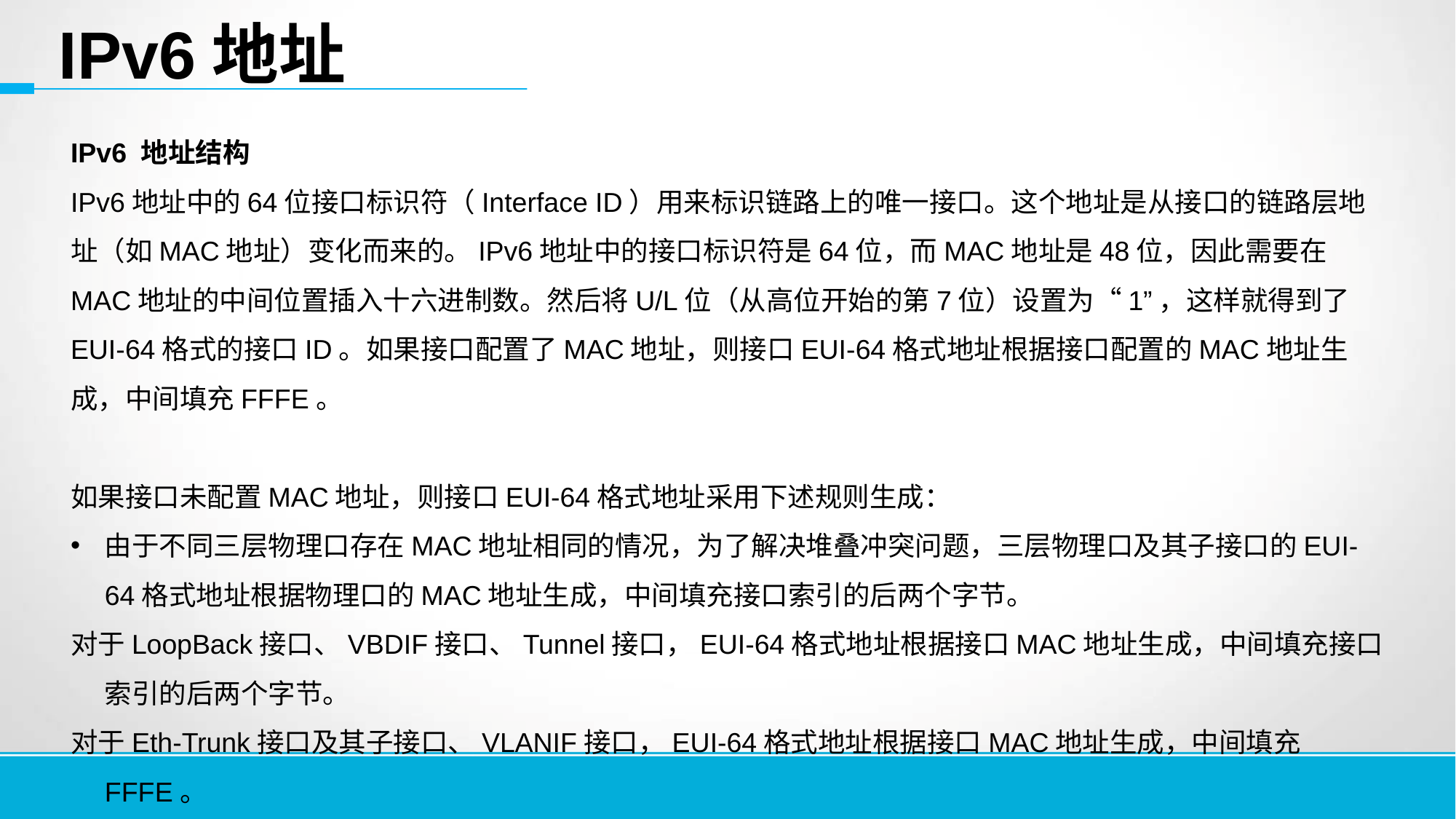

IPv6地址
IPv6 地址结构
IPv6地址中的64位接口标识符（Interface ID）用来标识链路上的唯一接口。这个地址是从接口的链路层地址（如MAC地址）变化而来的。IPv6地址中的接口标识符是64位，而MAC地址是48位，因此需要在MAC地址的中间位置插入十六进制数。然后将U/L位（从高位开始的第7位）设置为“1”，这样就得到了EUI-64格式的接口ID。如果接口配置了MAC地址，则接口EUI-64格式地址根据接口配置的MAC地址生成，中间填充FFFE。

如果接口未配置MAC地址，则接口EUI-64格式地址采用下述规则生成：
由于不同三层物理口存在MAC地址相同的情况，为了解决堆叠冲突问题，三层物理口及其子接口的EUI-64格式地址根据物理口的MAC地址生成，中间填充接口索引的后两个字节。
对于LoopBack接口、VBDIF接口、Tunnel接口，EUI-64格式地址根据接口MAC地址生成，中间填充接口索引的后两个字节。
对于Eth-Trunk接口及其子接口、VLANIF接口，EUI-64格式地址根据接口MAC地址生成，中间填充FFFE。